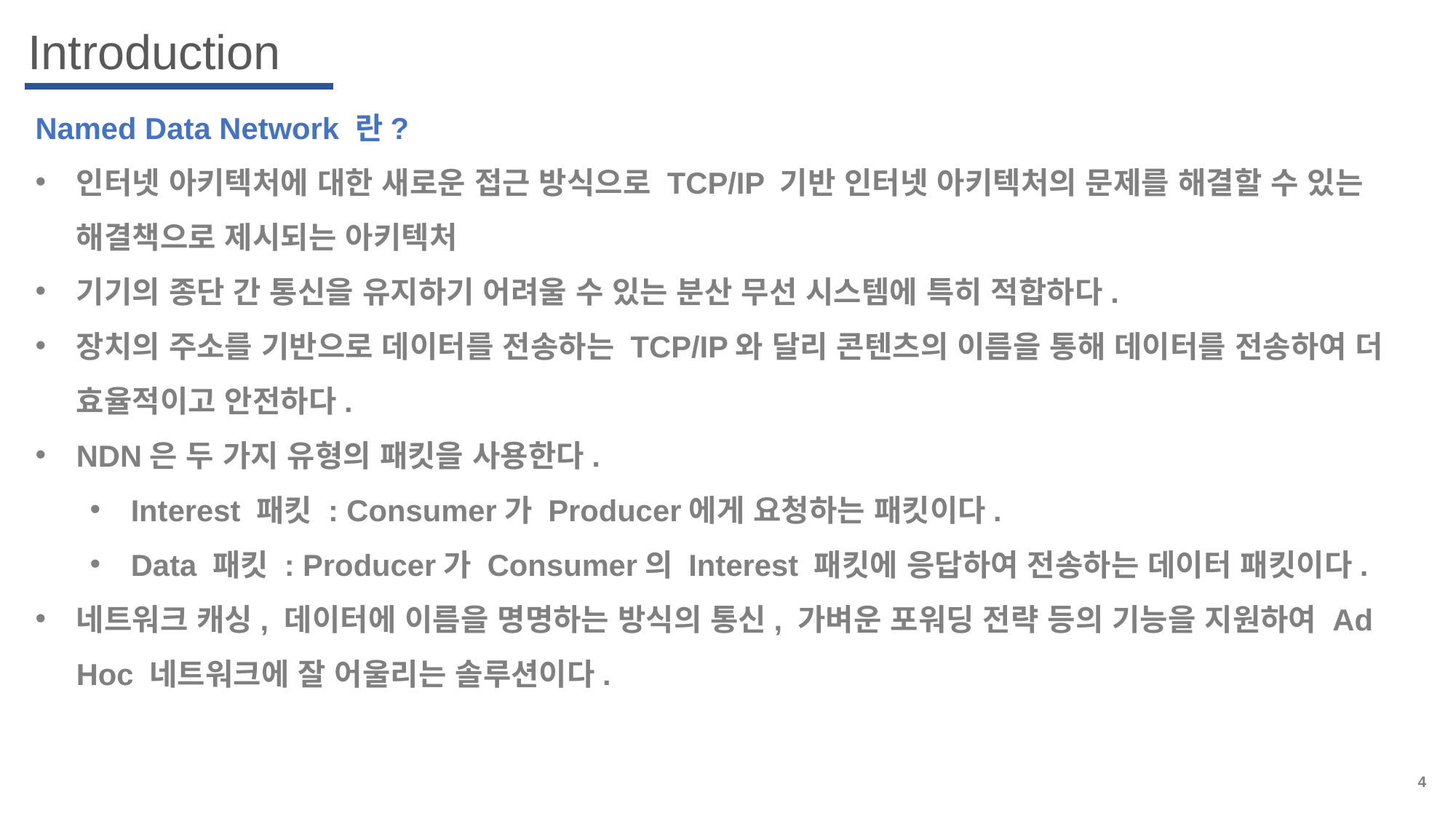

Introduction
Named Data Network 란?
인터넷 아키텍처에 대한 새로운 접근 방식으로 TCP/IP 기반 인터넷 아키텍처의 문제를 해결할 수 있는 해결책으로 제시되는 아키텍처
기기의 종단 간 통신을 유지하기 어려울 수 있는 분산 무선 시스템에 특히 적합하다.
장치의 주소를 기반으로 데이터를 전송하는 TCP/IP와 달리 콘텐츠의 이름을 통해 데이터를 전송하여 더 효율적이고 안전하다.
NDN은 두 가지 유형의 패킷을 사용한다.
Interest 패킷 : Consumer가 Producer에게 요청하는 패킷이다.
Data 패킷 : Producer가 Consumer의 Interest 패킷에 응답하여 전송하는 데이터 패킷이다.
네트워크 캐싱, 데이터에 이름을 명명하는 방식의 통신, 가벼운 포워딩 전략 등의 기능을 지원하여 Ad Hoc 네트워크에 잘 어울리는 솔루션이다.
4